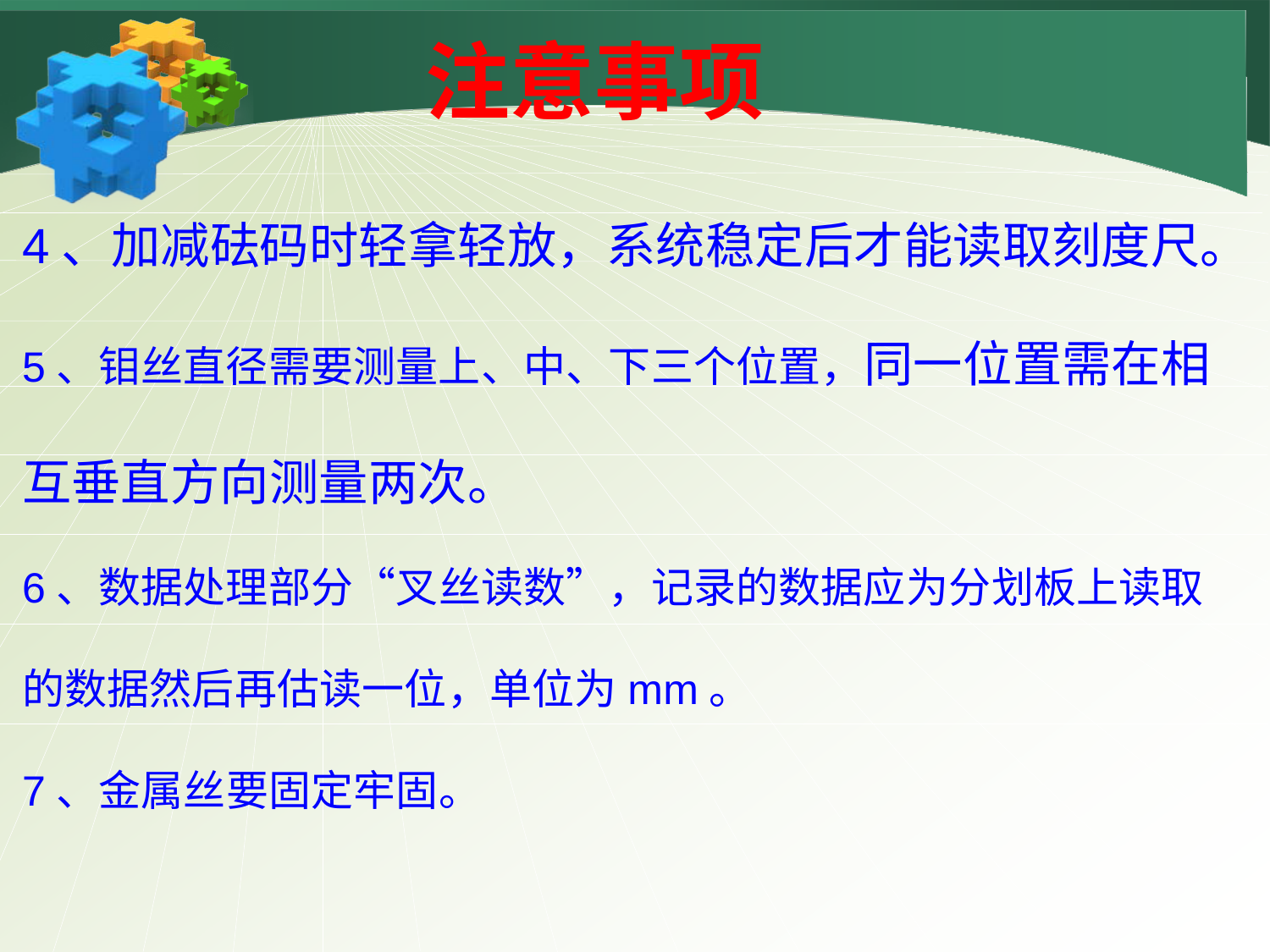

注意事项

4、加减砝码时轻拿轻放，系统稳定后才能读取刻度尺。
5、钼丝直径需要测量上、中、下三个位置，同一位置需在相互垂直方向测量两次。
6、数据处理部分“叉丝读数”，记录的数据应为分划板上读取的数据然后再估读一位，单位为mm。
7、金属丝要固定牢固。